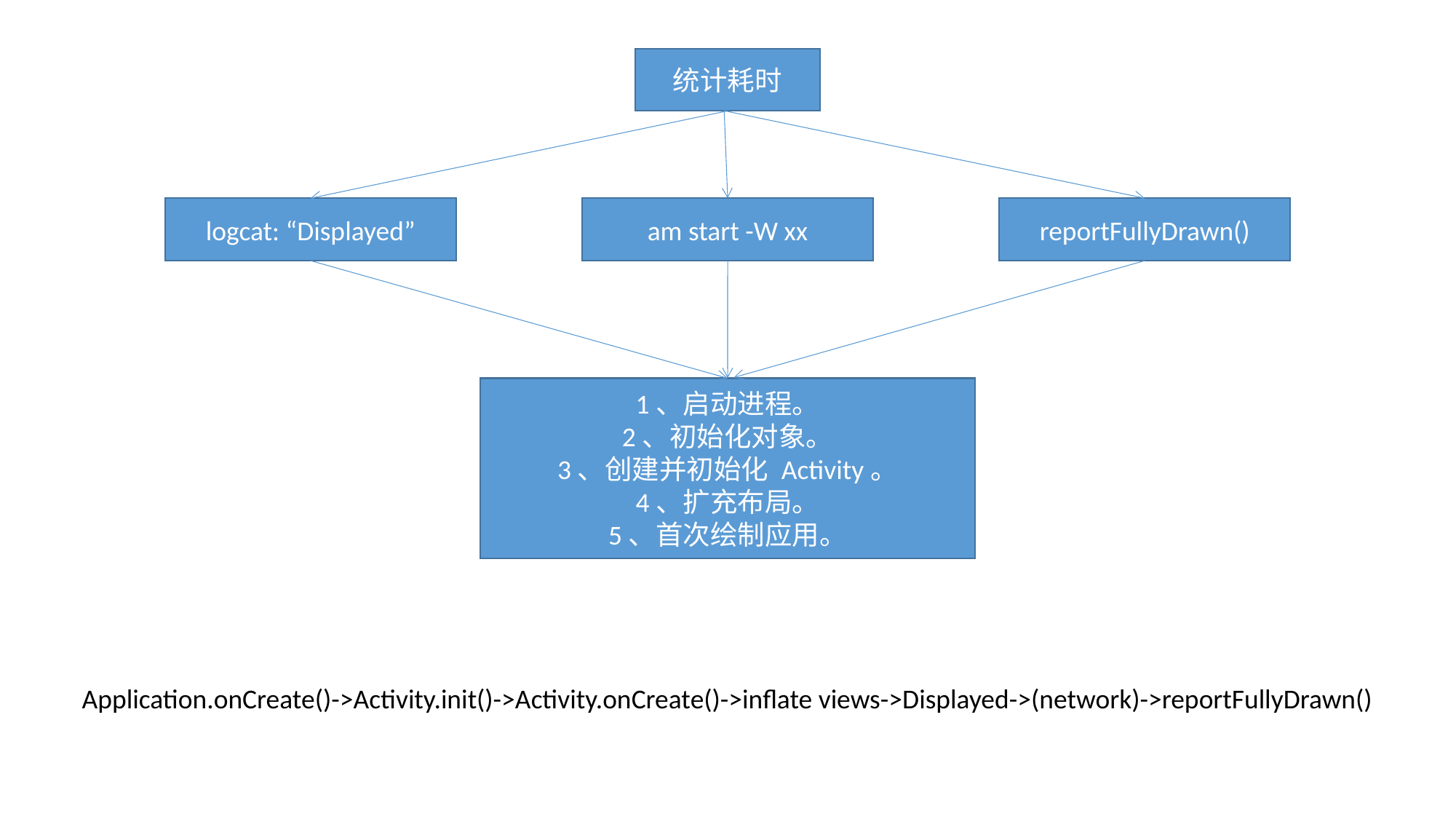

统计耗时
logcat: “Displayed”
am start -W xx
reportFullyDrawn()
1、启动进程。
2、初始化对象。
3、创建并初始化 Activity。
4、扩充布局。
5、首次绘制应用。
Application.onCreate()->Activity.init()->Activity.onCreate()->inflate views->Displayed->(network)->reportFullyDrawn()